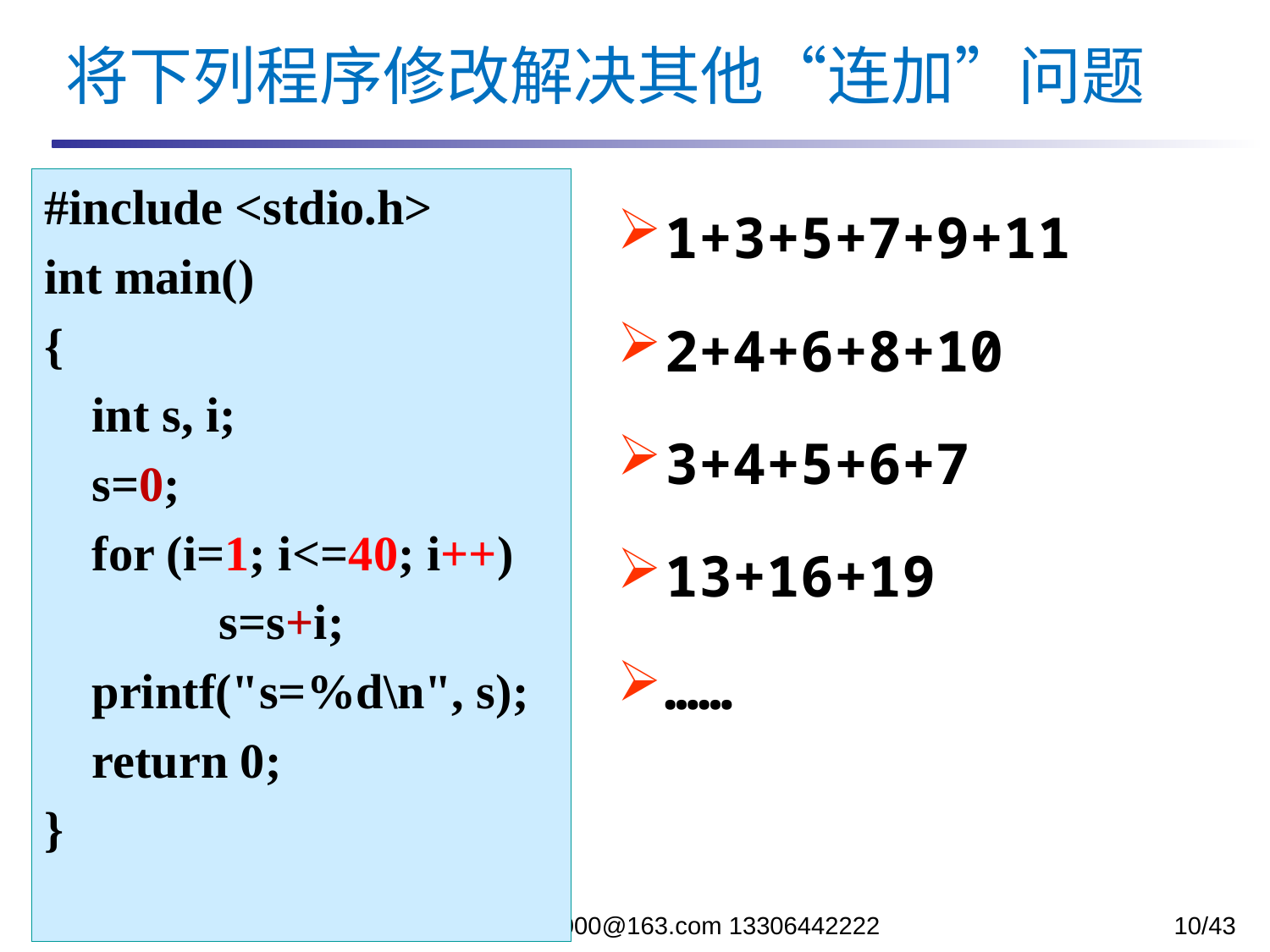

将下列程序修改解决其他“连加”问题
1+3+5+7+9+11
2+4+6+8+10
3+4+5+6+7
13+16+19
……
#include <stdio.h>
int main()
{
	int s, i;
	s=0;
	for (i=1; i<=40; i++)
		s=s+i;
	printf("s=%d\n", s);
	return 0;
}
2023/10/24
王化雨 whuayu000@163.com 13306442222
10/43